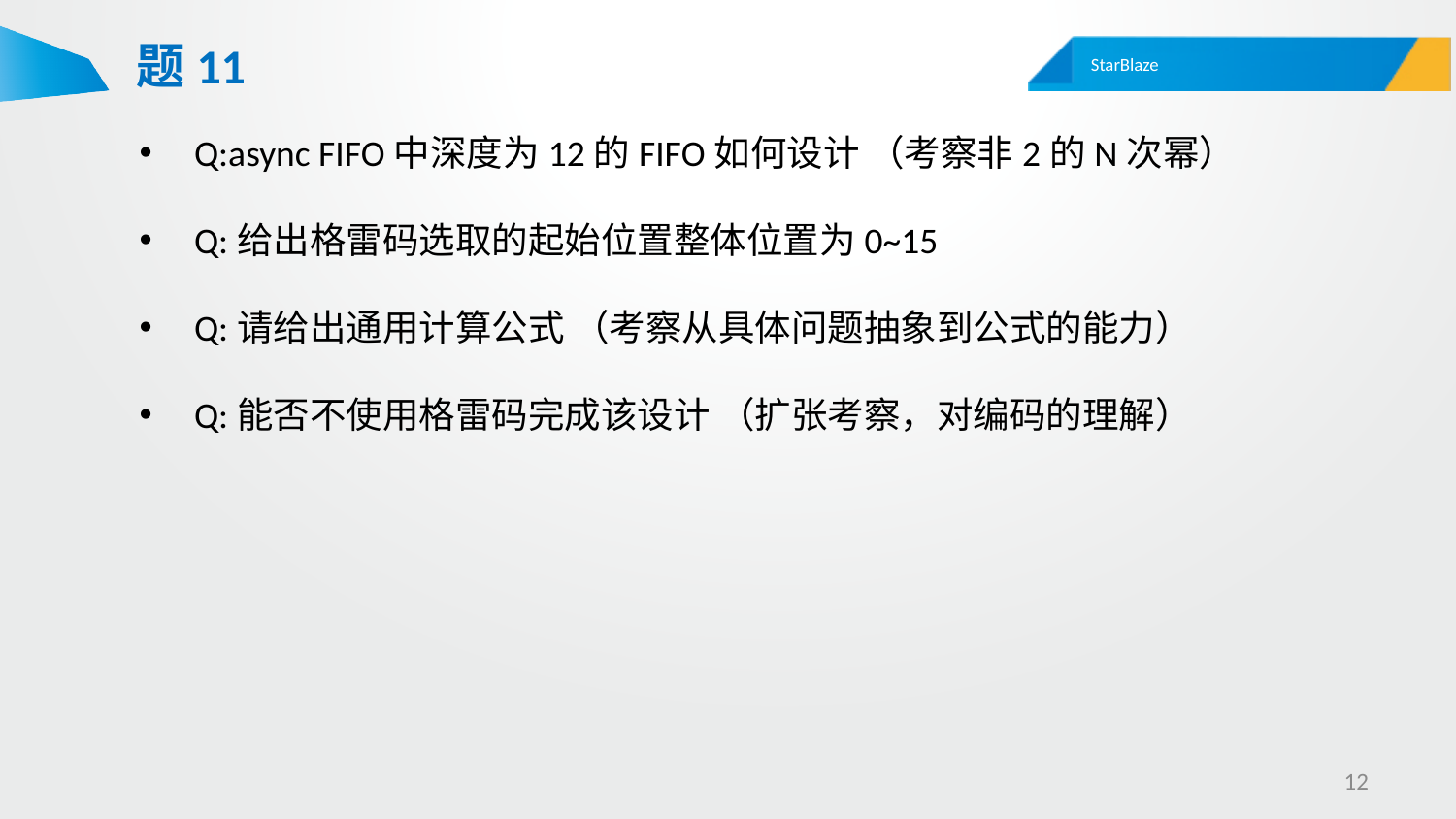

# 题11
Q:async FIFO中深度为12的FIFO如何设计 （考察非2的N次幂）

Q:给出格雷码选取的起始位置整体位置为0~15

Q:请给出通用计算公式 （考察从具体问题抽象到公式的能力）

Q:能否不使用格雷码完成该设计 （扩张考察，对编码的理解）
12